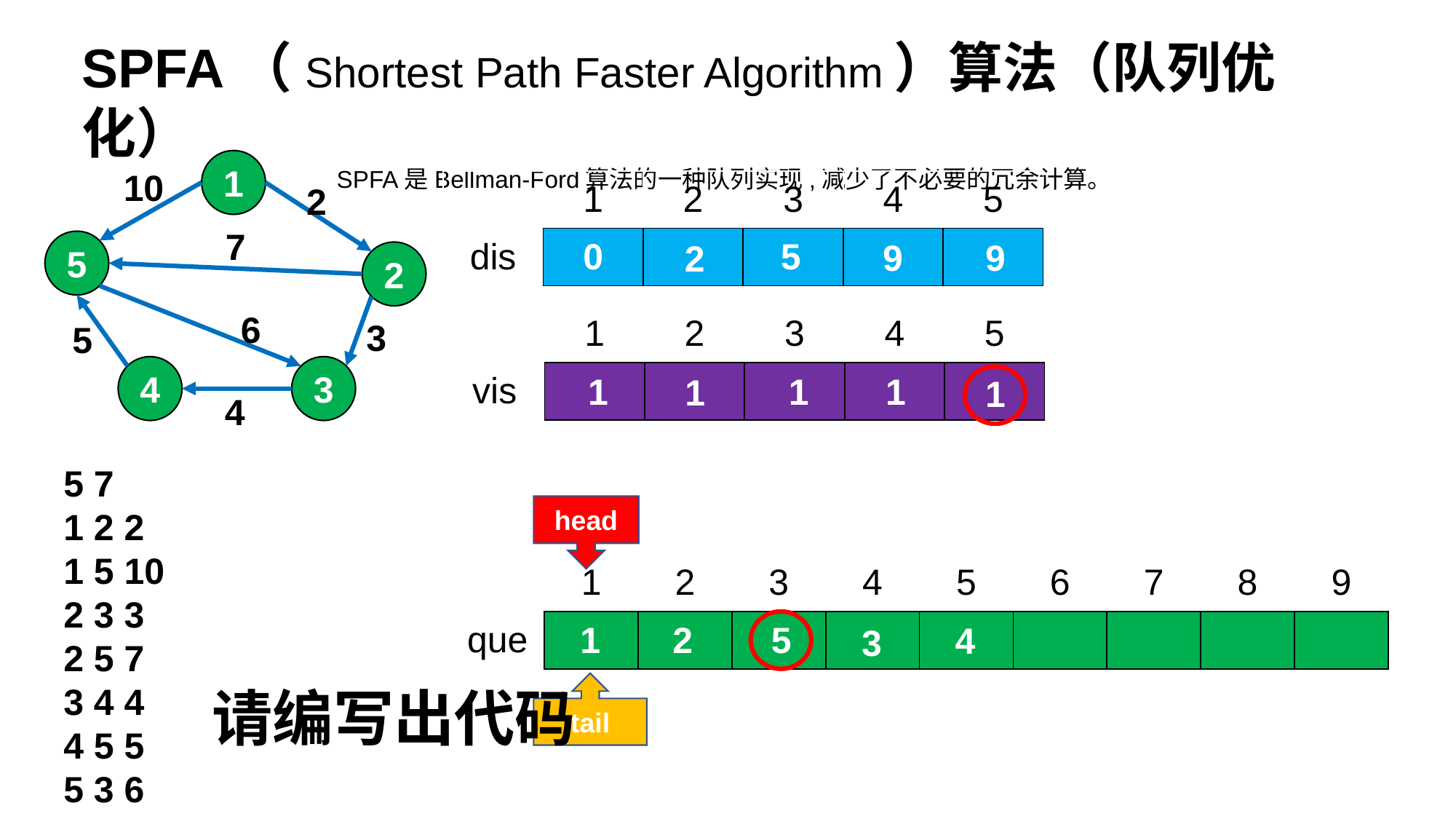

SPFA（Shortest Path Faster Algorithm）算法（队列优化）
SPFA是Bellman-Ford算法的一种队列实现,减少了不必要的冗余计算。
1
10
2
7
5
2
6
3
5
4
3
4
|  | 1 | 2 | 3 | 4 | 5 |
| --- | --- | --- | --- | --- | --- |
| dis | 0 | ∞ | ∞ | ∞ | ∞ |
5
9
9
2
10
|  | 1 | 2 | 3 | 4 | 5 |
| --- | --- | --- | --- | --- | --- |
| vis | 0 | 0 | 0 | 0 | 0 |

1
1
1
1
1
5 7
1 2 2
1 5 10
2 3 3
2 5 7
3 4 4
4 5 5
5 3 6
head
|  | 1 | 2 | 3 | 4 | 5 | 6 | 7 | 8 | 9 |
| --- | --- | --- | --- | --- | --- | --- | --- | --- | --- |
| que |  |  |  |  |  |  |  |  |  |
1

5
2
4
3
tail
请编写出代码